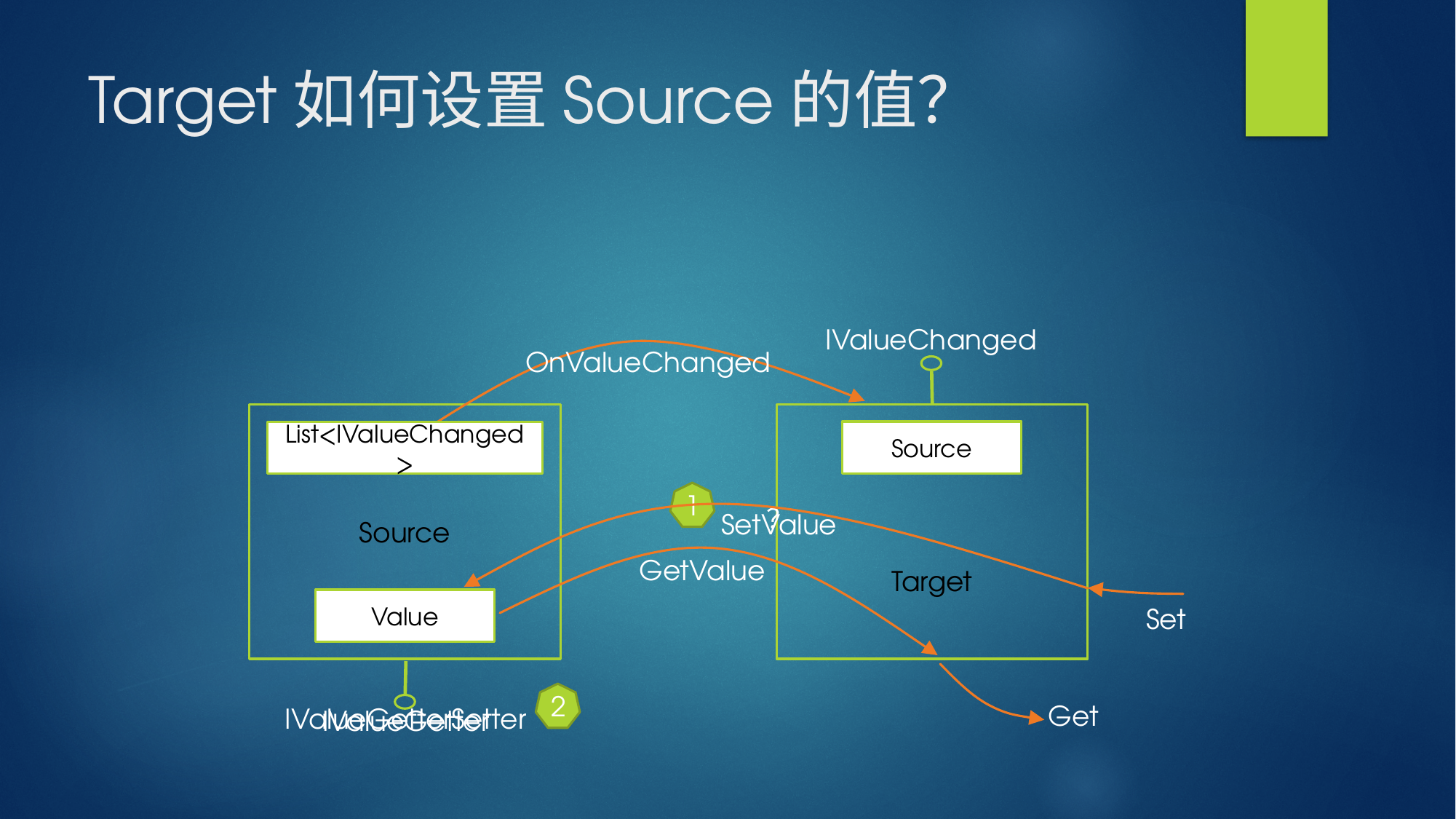

# Target如何设置Source的值？

IValueChanged
OnValueChanged

Source

Target
Source
List<IValueChanged>
1
？
SetValue

GetValue

Value
Set

2
Get
IValueGetterSetter
IValueGetter